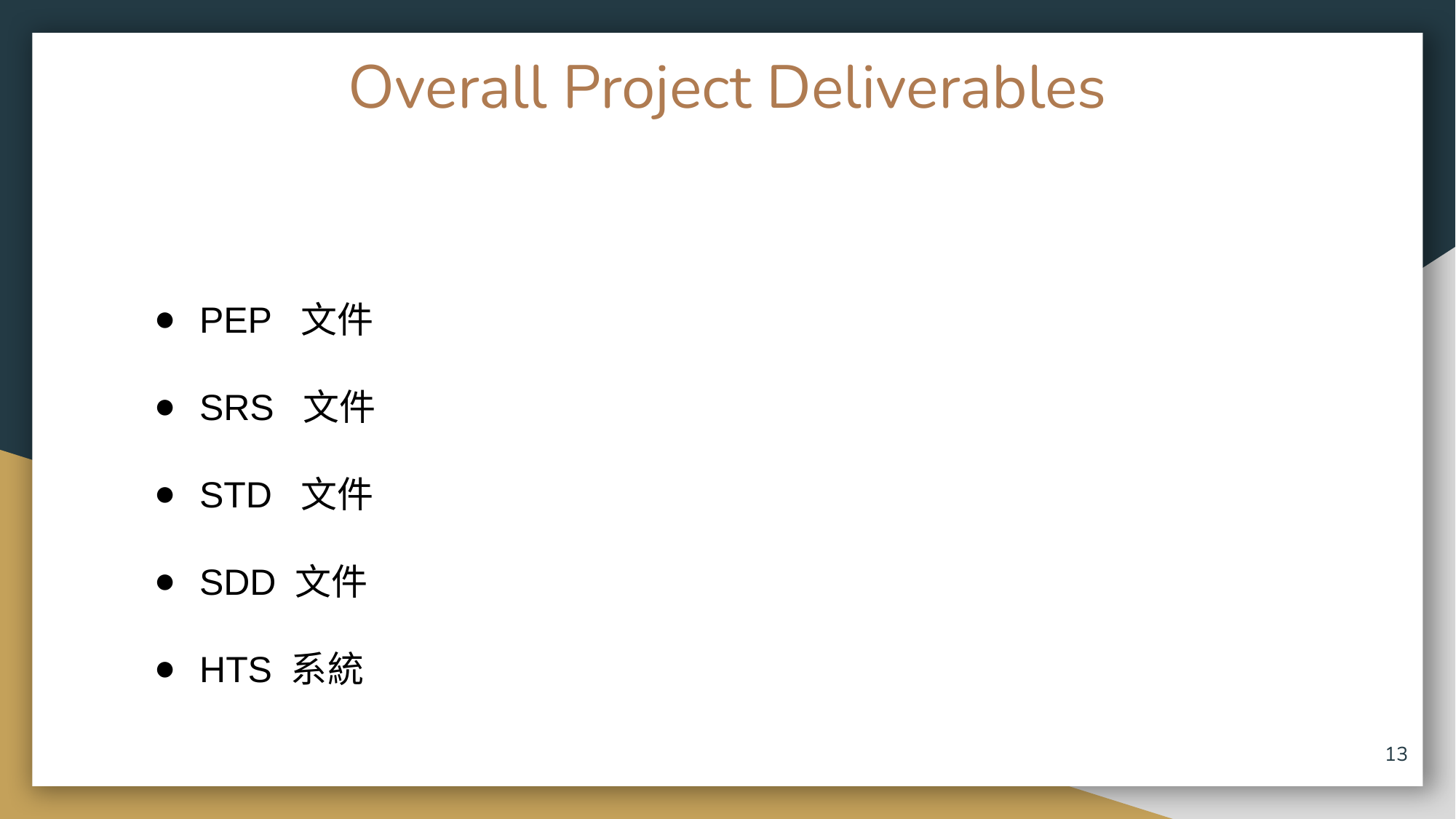

# Overall Project Deliverables
PEP  文件
SRS  文件
STD  文件
SDD 文件
HTS 系統

13